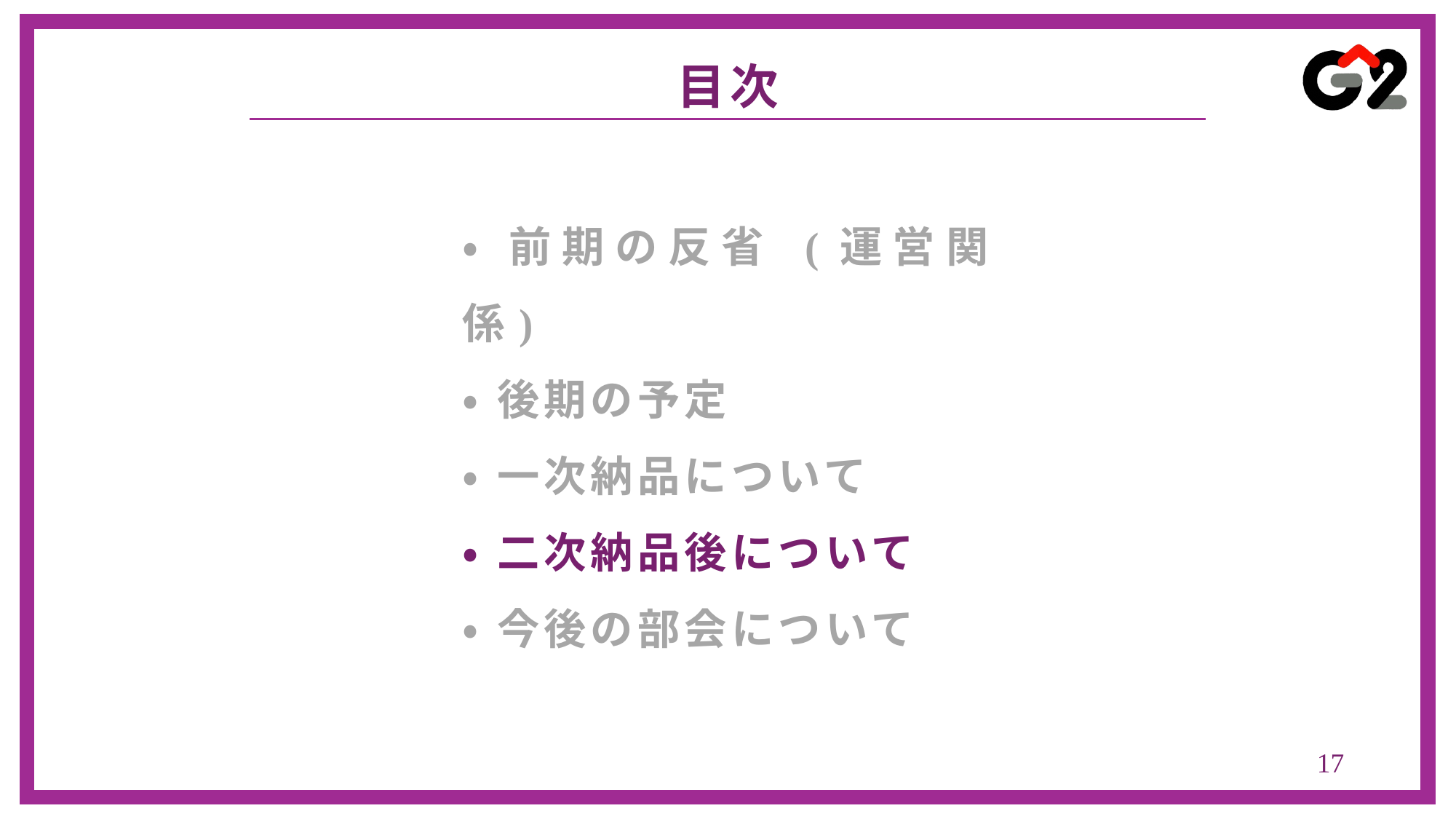

目次
・ 前期の反省 (運営関係)
・ 後期の予定
・ 一次納品について
・ 二次納品後について
・ 今後の部会について
17